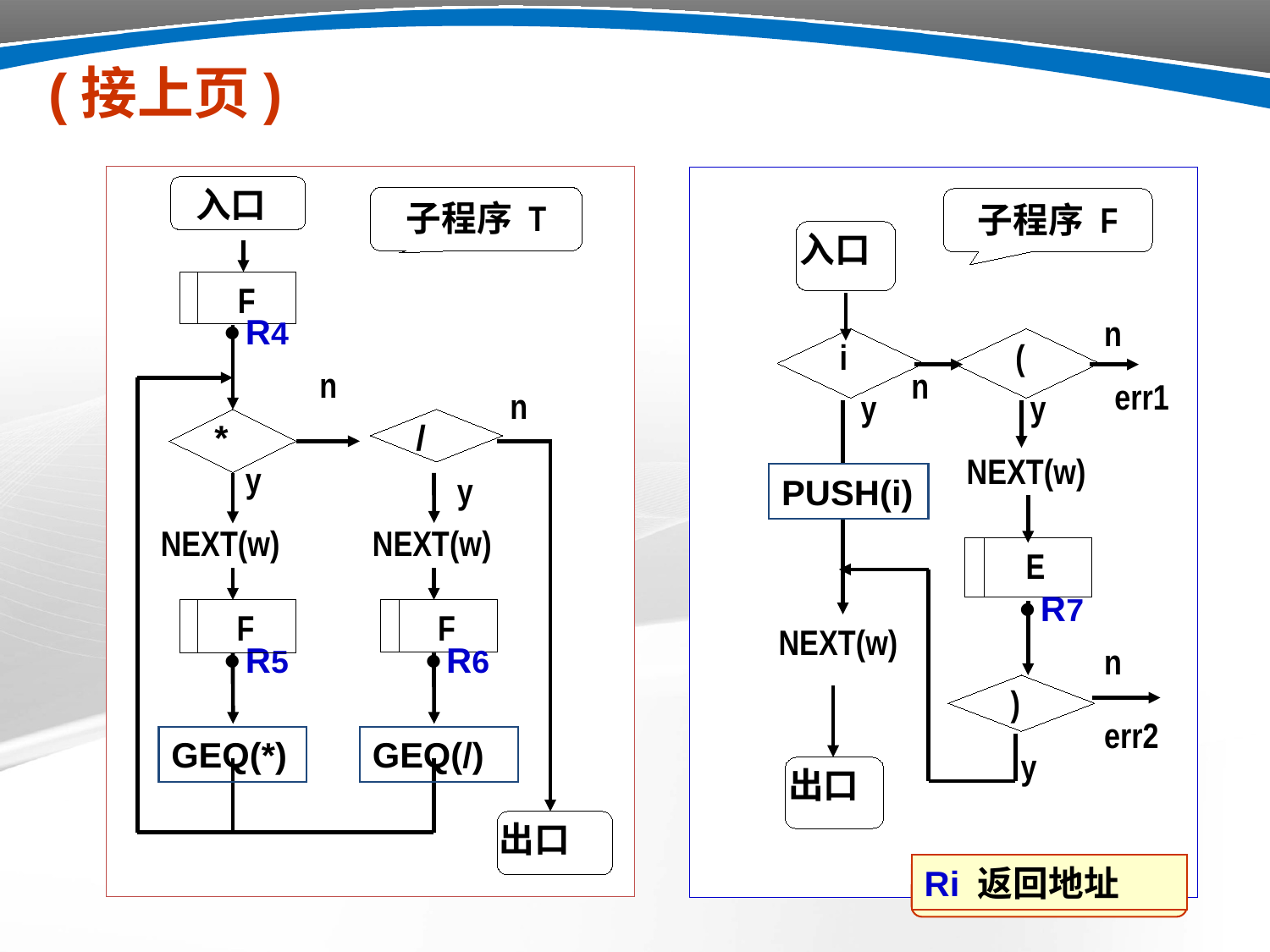

(接上页)

  入口

子程序 T

F

R4
n
n

   *

   /
y
y
NEXT(w)
NEXT(w)

F

F

R5

R6
GEQ(*)
GEQ(/)
出口

子程序 F
入口

n

     i

     (
n
err1
y
y
NEXT(w)
PUSH(i)

E

R7
NEXT(w)
n

     )
err2
y
出口

Ri 返回地址